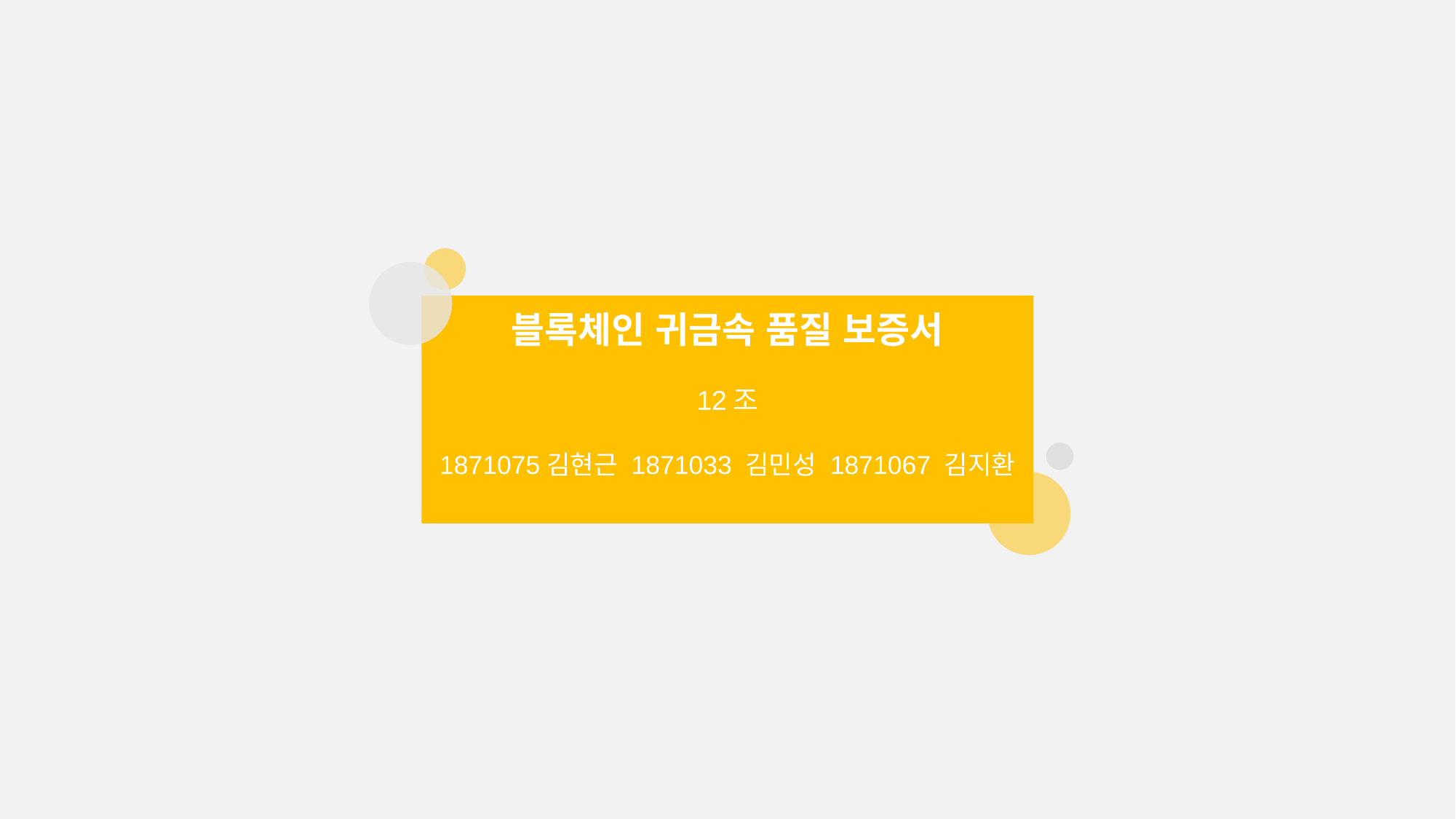

블록체인 귀금속 품질 보증서

12조

1871075김현근 1871033 김민성 1871067 김지환